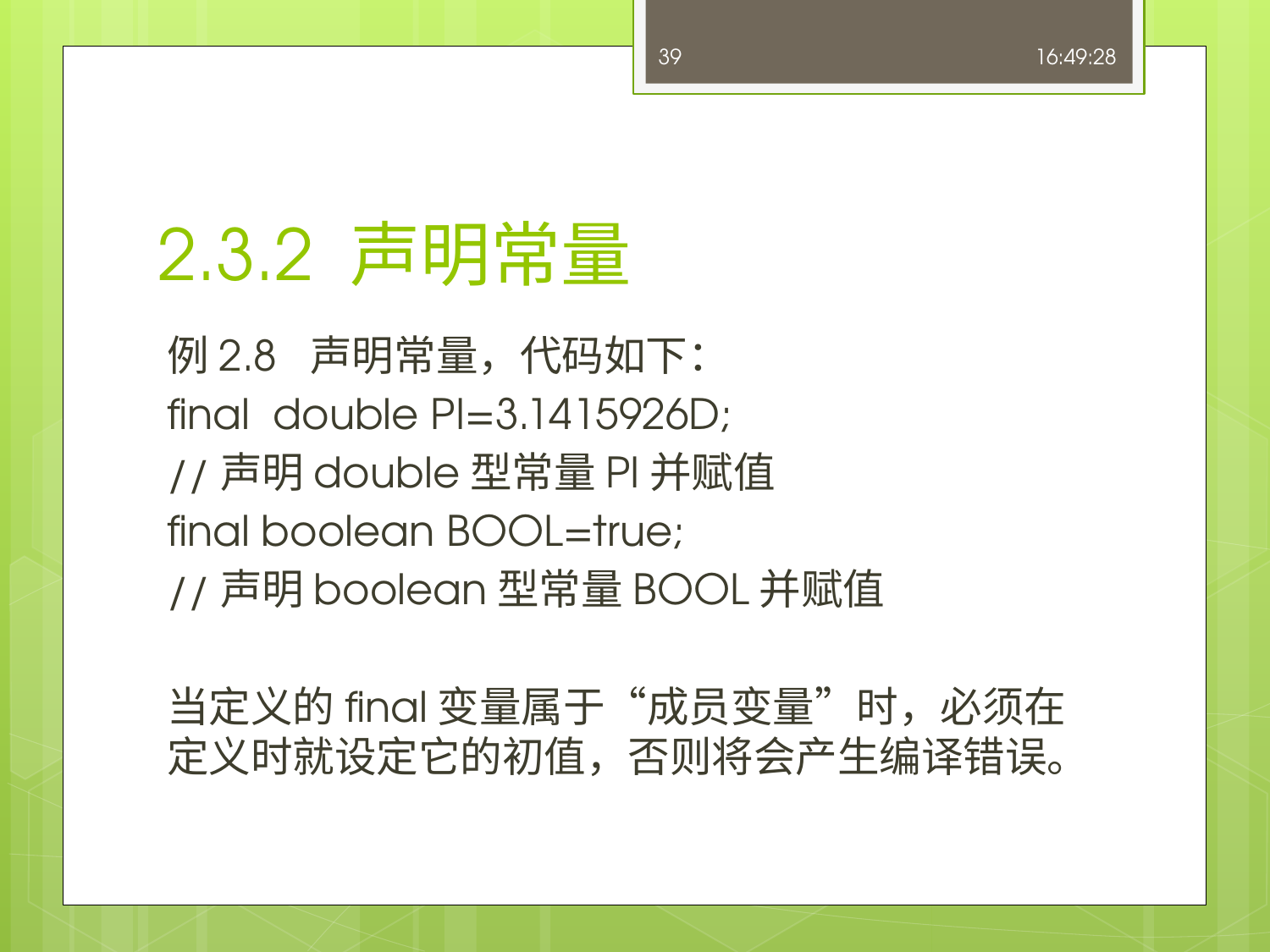

39
16:49:28
# 2.3.2 声明常量
例2.8  声明常量，代码如下：
final  double PI=3.1415926D;
//声明double型常量PI并赋值
final boolean BOOL=true;
//声明boolean型常量BOOL并赋值

当定义的final变量属于“成员变量”时，必须在定义时就设定它的初值，否则将会产生编译错误。